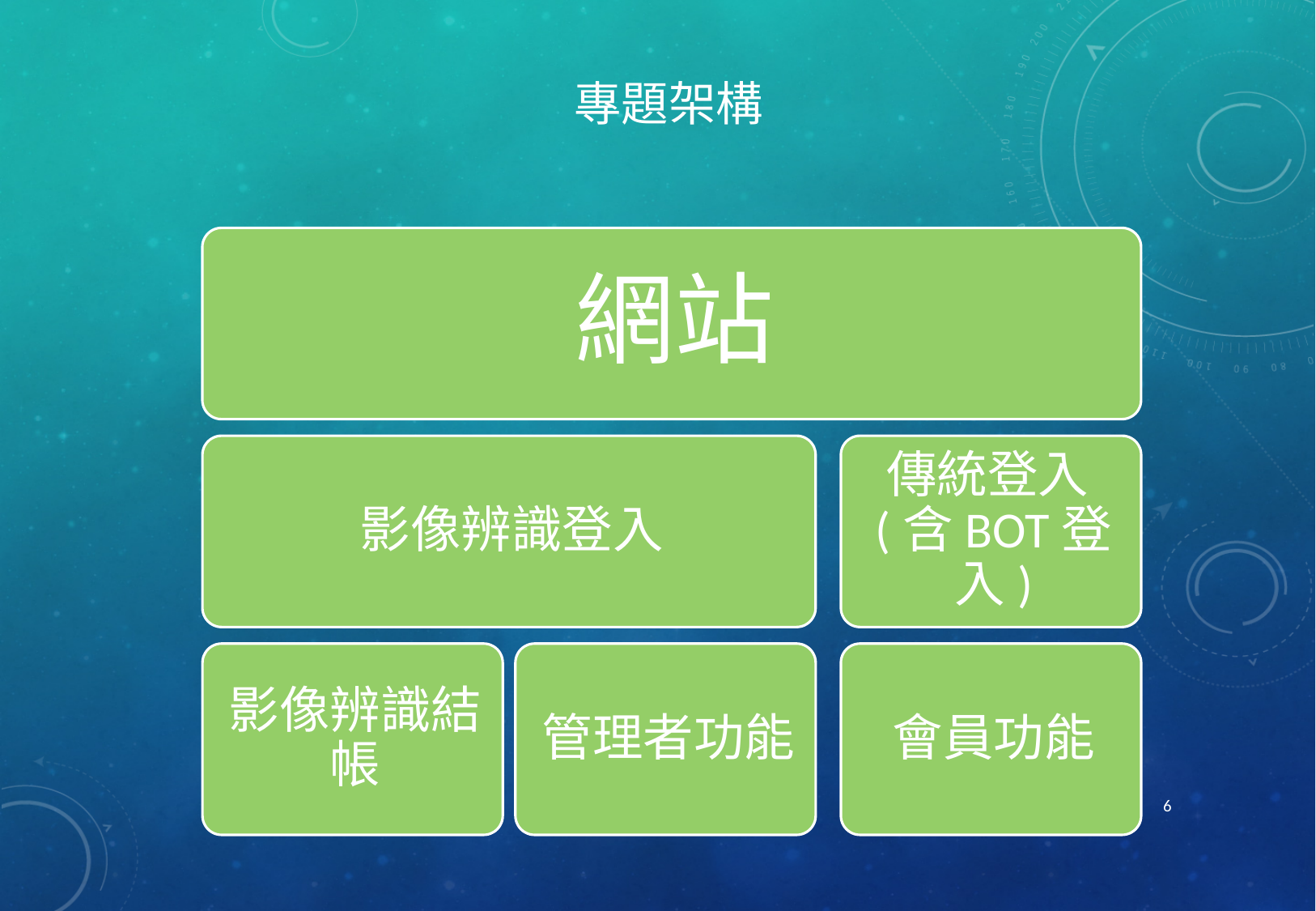

# 專題架構
網站
影像辨識登入
影像辨識結帳
管理者功能
傳統登入(含BOT登入)
會員功能
6